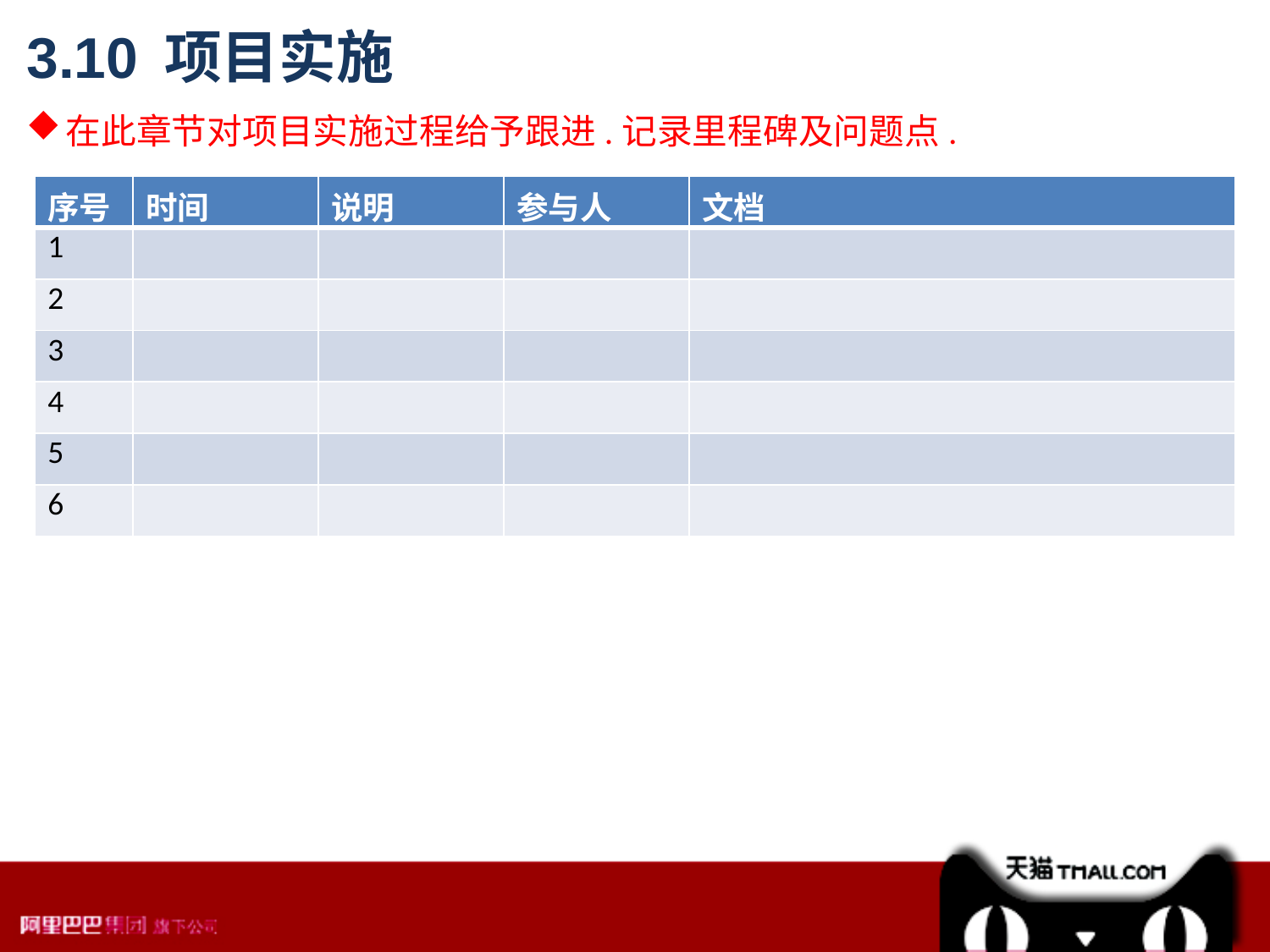

3.10 项目实施
在此章节对项目实施过程给予跟进.记录里程碑及问题点.
| 序号 | 时间 | 说明 | 参与人 | 文档 |
| --- | --- | --- | --- | --- |
| 1 |  |  |  |  |
| 2 |  |  |  |  |
| 3 |  |  |  |  |
| 4 |  |  |  |  |
| 5 |  |  |  |  |
| 6 |  |  |  |  |